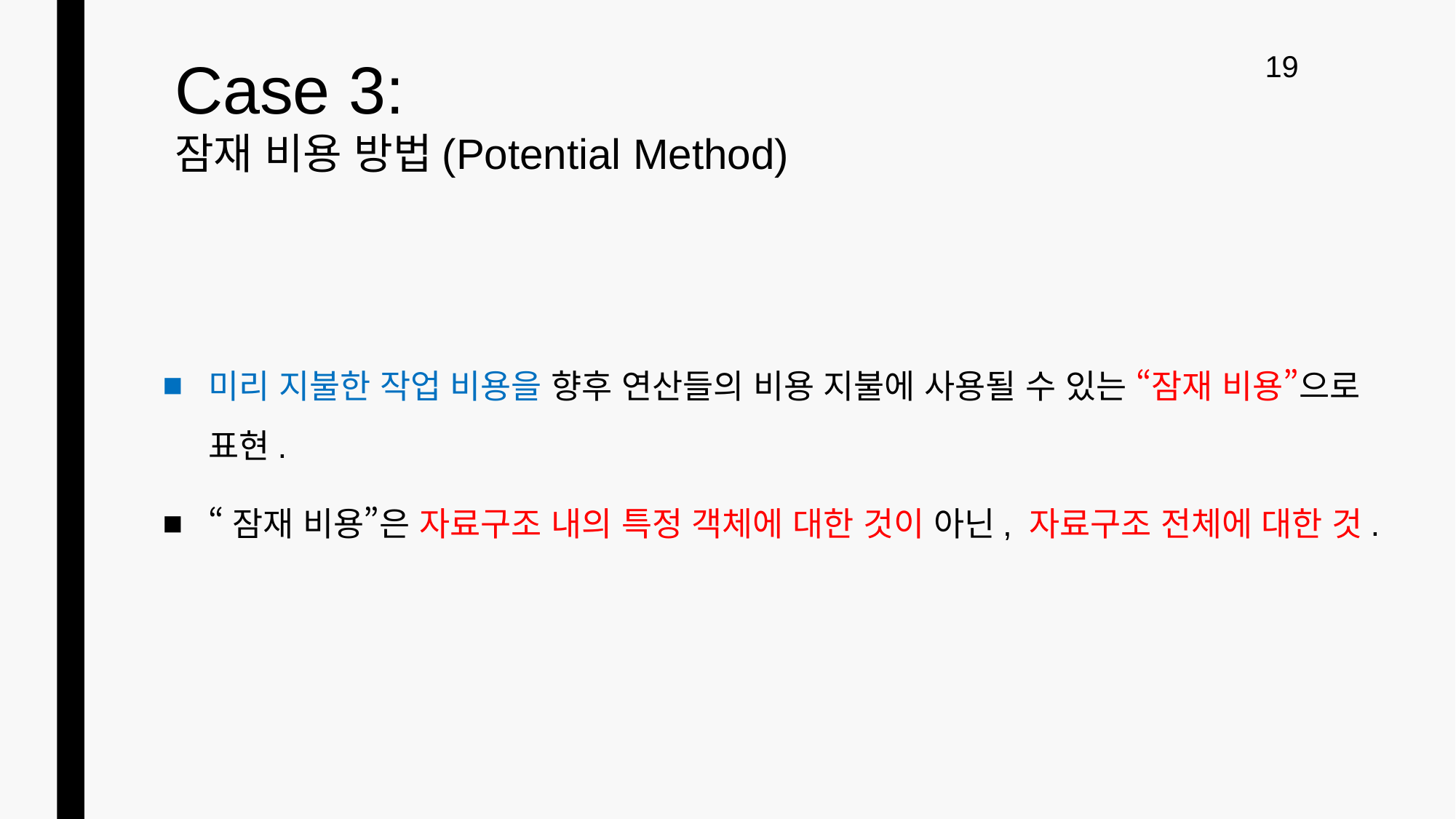

Case 3:
잠재 비용 방법(Potential Method)
19
미리 지불한 작업 비용을 향후 연산들의 비용 지불에 사용될 수 있는 “잠재 비용”으로 표현.
“잠재 비용”은 자료구조 내의 특정 객체에 대한 것이 아닌, 자료구조 전체에 대한 것.